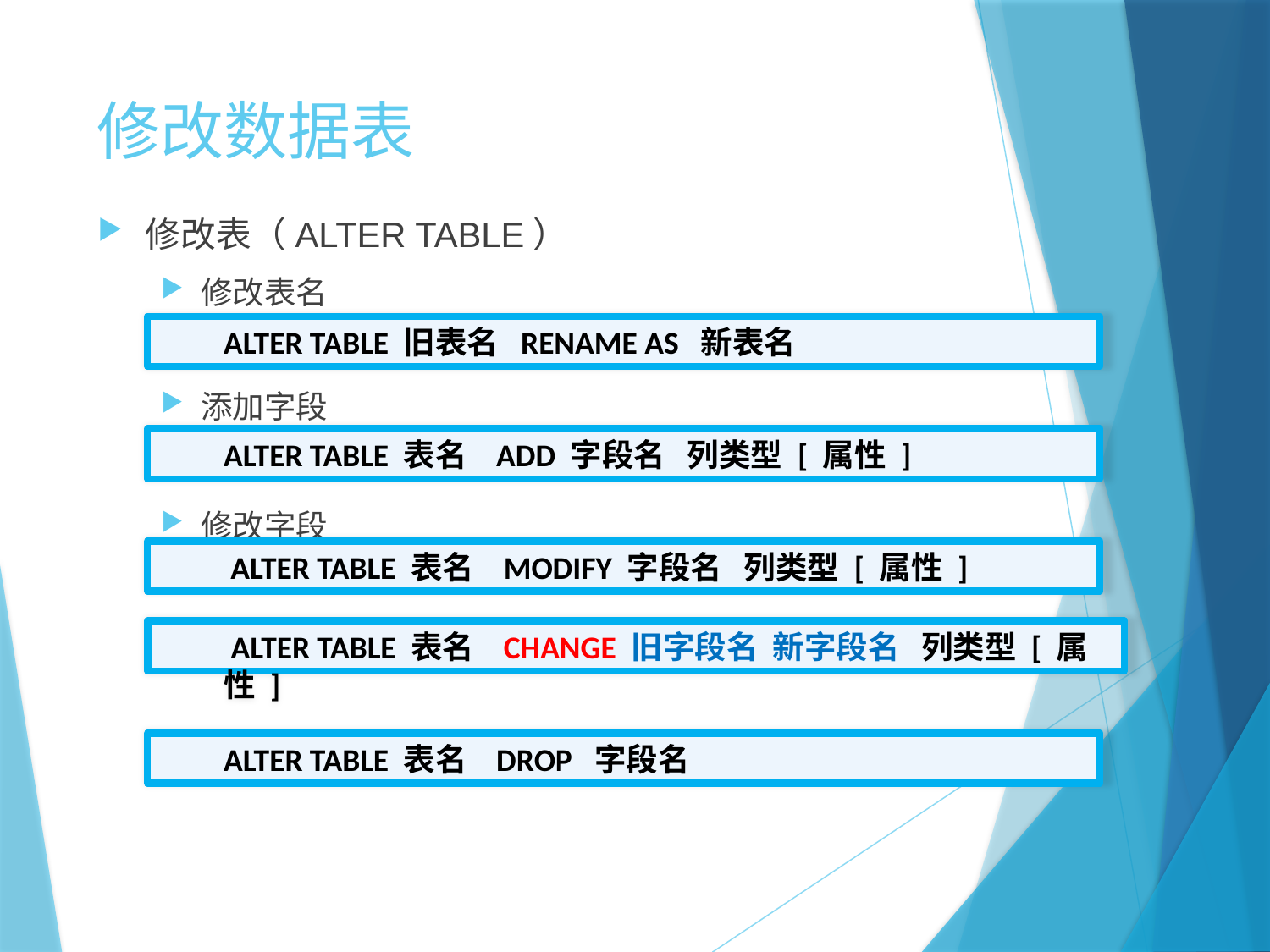

# 修改数据表
修改表（ALTER TABLE）
修改表名

添加字段

修改字段

删除字段

ALTER TABLE 旧表名  RENAME AS  新表名
ALTER TABLE 表名   ADD 字段名   列类型 [ 属性 ]
 ALTER TABLE 表名   MODIFY 字段名   列类型 [ 属性 ]
 ALTER TABLE 表名   CHANGE 旧字段名  新字段名   列类型 [ 属性 ]
ALTER TABLE 表名   DROP  字段名